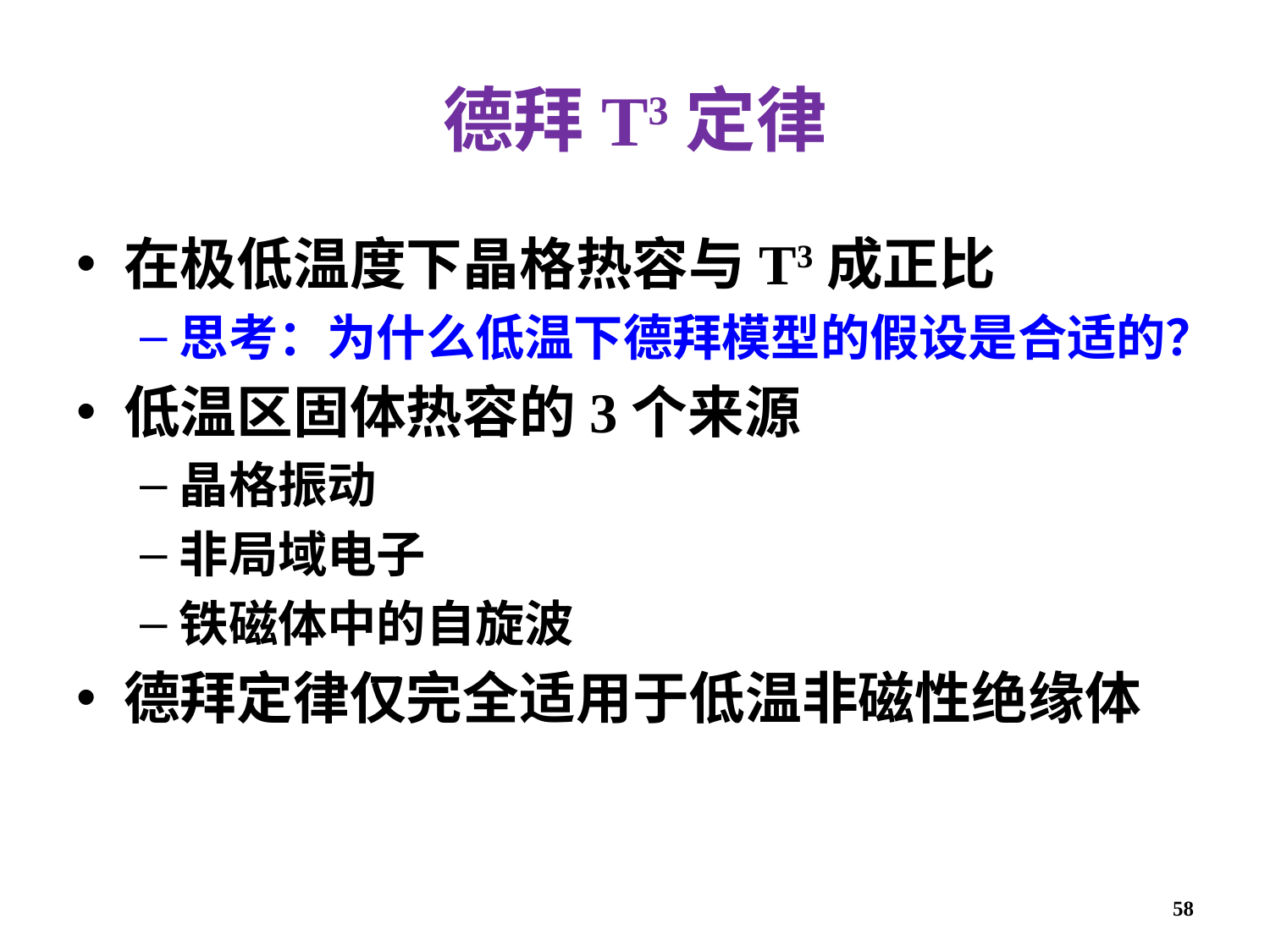

# 德拜T3定律
在极低温度下晶格热容与T3成正比
思考：为什么低温下德拜模型的假设是合适的？
低温区固体热容的3个来源
晶格振动
非局域电子
铁磁体中的自旋波
德拜定律仅完全适用于低温非磁性绝缘体
58